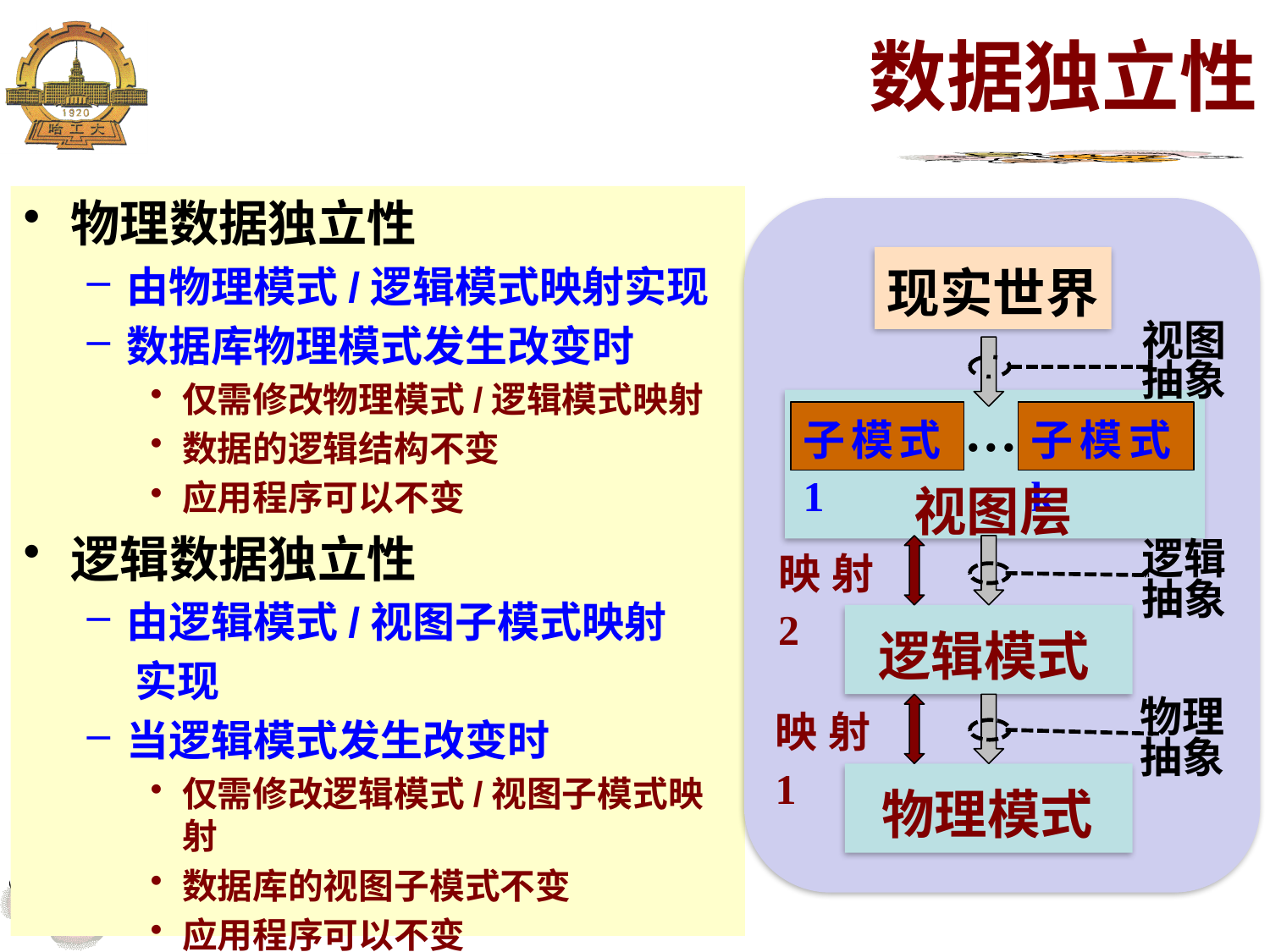

数据独立性
物理数据独立性
由物理模式/逻辑模式映射实现
数据库物理模式发生改变时
仅需修改物理模式/逻辑模式映射
数据的逻辑结构不变
应用程序可以不变
逻辑数据独立性
由逻辑模式/视图子模式映射
    实现
当逻辑模式发生改变时
仅需修改逻辑模式/视图子模式映射
数据库的视图子模式不变
应用程序可以不变

现实世界
视图
抽象

…

子模式1
子模式k
视图层

映射2
逻辑
抽象

逻辑模式

物理
抽象
映射1

物理模式